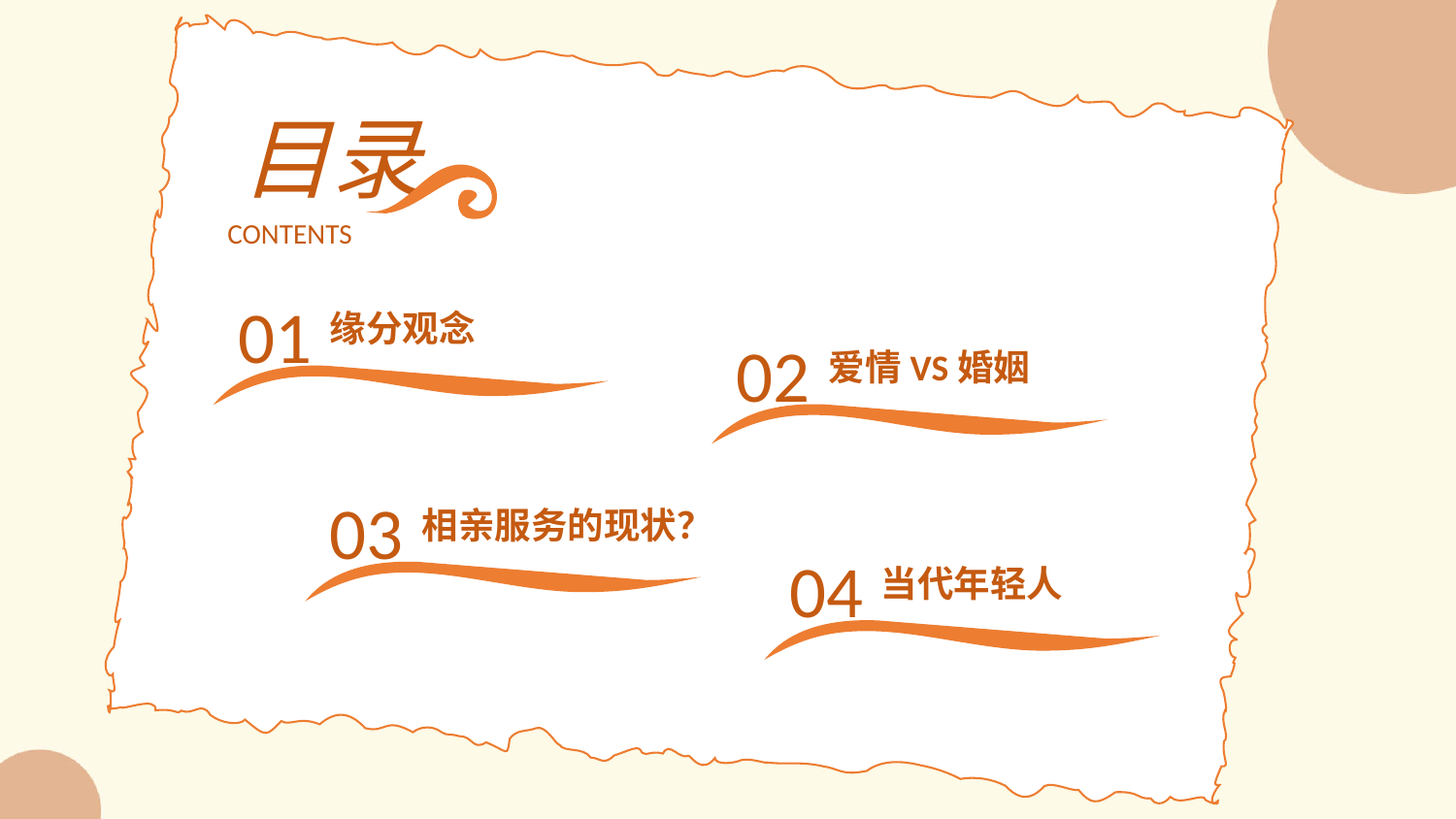

目录

CONTENTS

01
缘分观念

02
爱情VS婚姻

03
相亲服务的现状？

04
当代年轻人